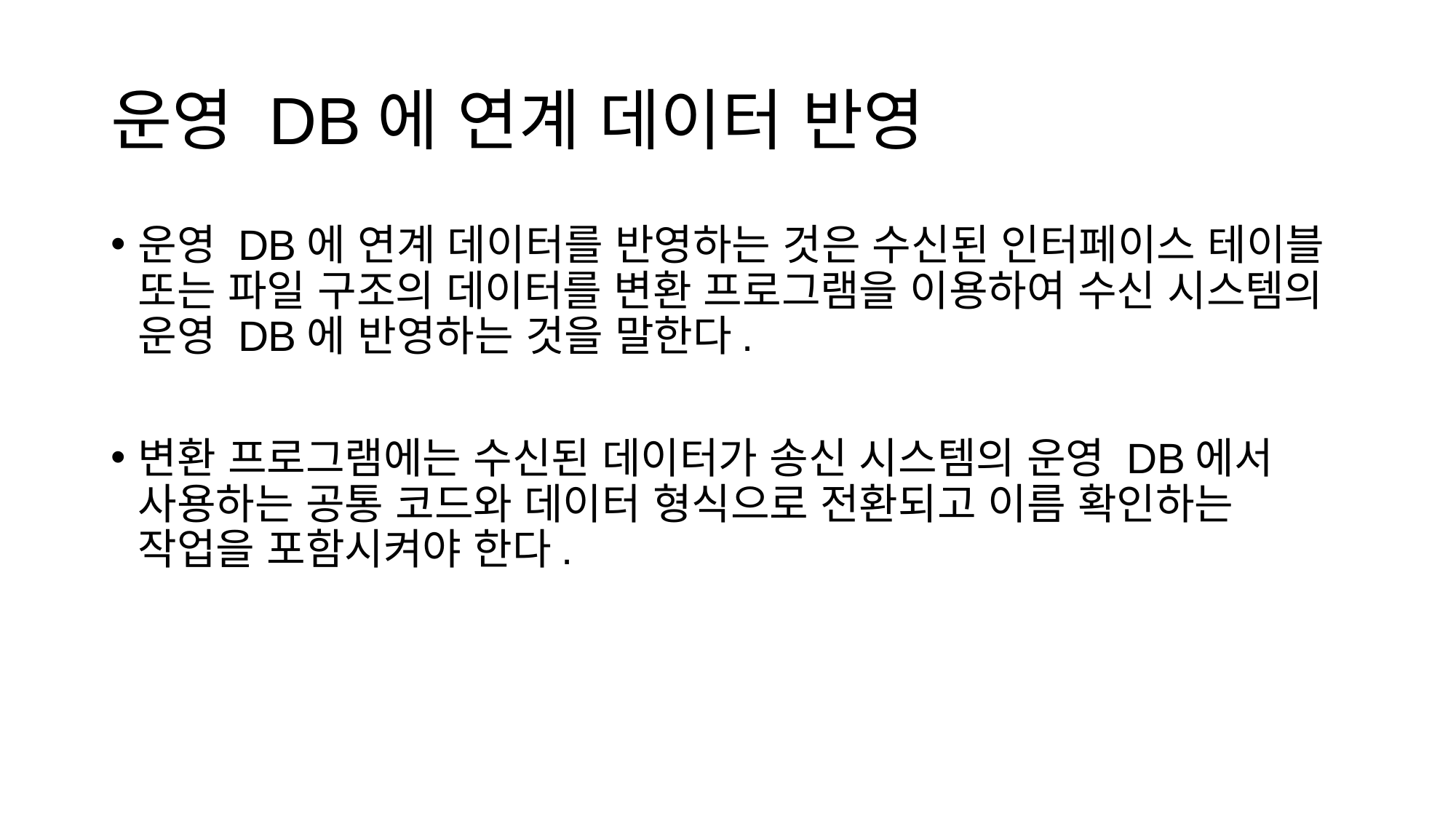

# 운영 DB에 연계 데이터 반영
운영 DB에 연계 데이터를 반영하는 것은 수신된 인터페이스 테이블 또는 파일 구조의 데이터를 변환 프로그램을 이용하여 수신 시스템의 운영 DB에 반영하는 것을 말한다.

변환 프로그램에는 수신된 데이터가 송신 시스템의 운영 DB에서 사용하는 공통 코드와 데이터 형식으로 전환되고 이름 확인하는 작업을 포함시켜야 한다.